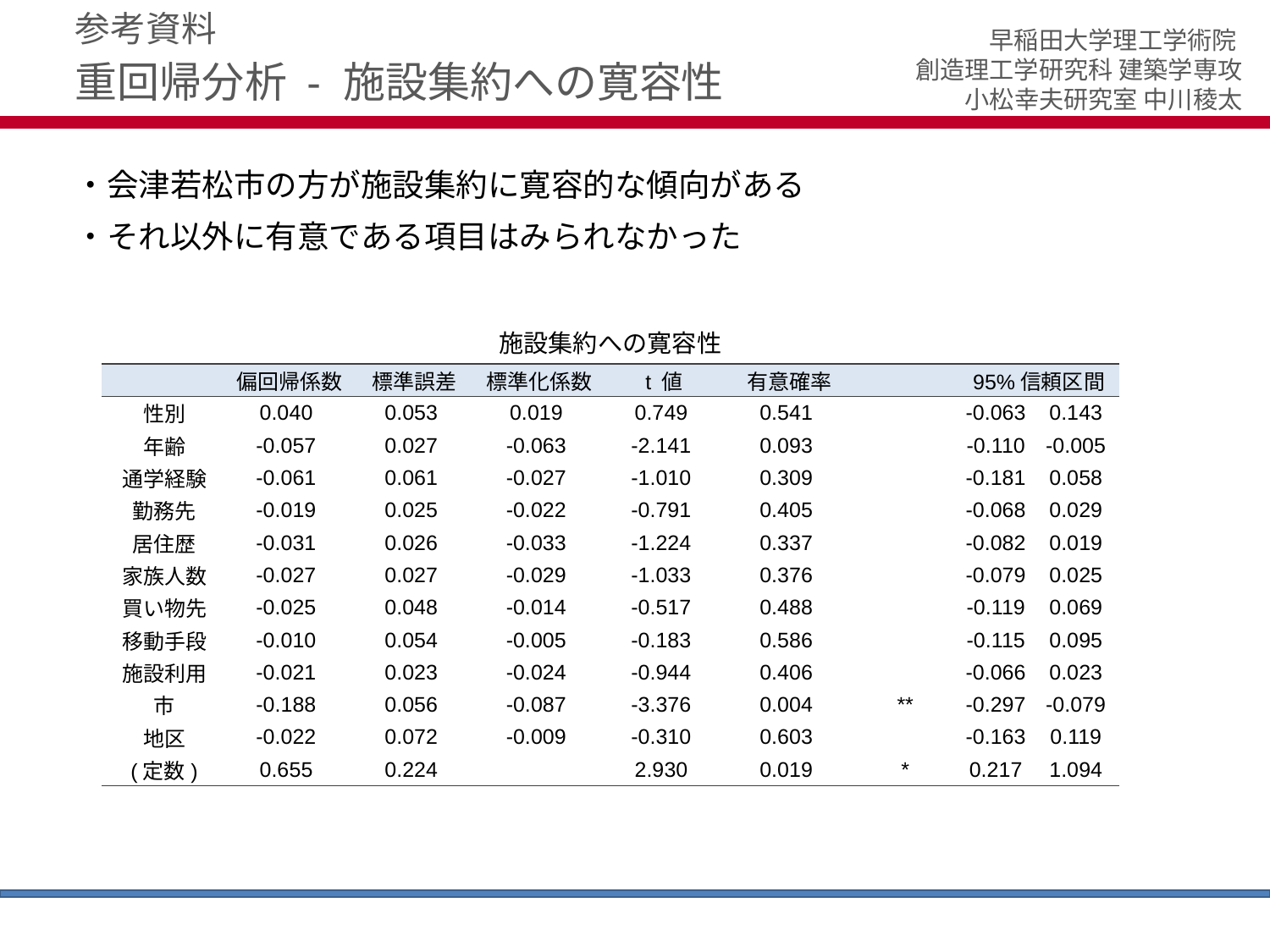

参考資料
# 重回帰分析 - 施設集約への寛容性
・会津若松市の方が施設集約に寛容的な傾向がある
・それ以外に有意である項目はみられなかった
施設集約への寛容性
|  | 偏回帰係数 | 標準誤差 | 標準化係数 | t 値 | 有意確率 |  | 95%信頼区間 |  |
| --- | --- | --- | --- | --- | --- | --- | --- | --- |
| 性別 | 0.040 | 0.053 | 0.019 | 0.749 | 0.541 |  | -0.063 | 0.143 |
| 年齢 | -0.057 | 0.027 | -0.063 | -2.141 | 0.093 |  | -0.110 | -0.005 |
| 通学経験 | -0.061 | 0.061 | -0.027 | -1.010 | 0.309 |  | -0.181 | 0.058 |
| 勤務先 | -0.019 | 0.025 | -0.022 | -0.791 | 0.405 |  | -0.068 | 0.029 |
| 居住歴 | -0.031 | 0.026 | -0.033 | -1.224 | 0.337 |  | -0.082 | 0.019 |
| 家族人数 | -0.027 | 0.027 | -0.029 | -1.033 | 0.376 |  | -0.079 | 0.025 |
| 買い物先 | -0.025 | 0.048 | -0.014 | -0.517 | 0.488 |  | -0.119 | 0.069 |
| 移動手段 | -0.010 | 0.054 | -0.005 | -0.183 | 0.586 |  | -0.115 | 0.095 |
| 施設利用 | -0.021 | 0.023 | -0.024 | -0.944 | 0.406 |  | -0.066 | 0.023 |
| 市 | -0.188 | 0.056 | -0.087 | -3.376 | 0.004 | \*\* | -0.297 | -0.079 |
| 地区 | -0.022 | 0.072 | -0.009 | -0.310 | 0.603 |  | -0.163 | 0.119 |
| (定数) | 0.655 | 0.224 |  | 2.930 | 0.019 | \* | 0.217 | 1.094 |